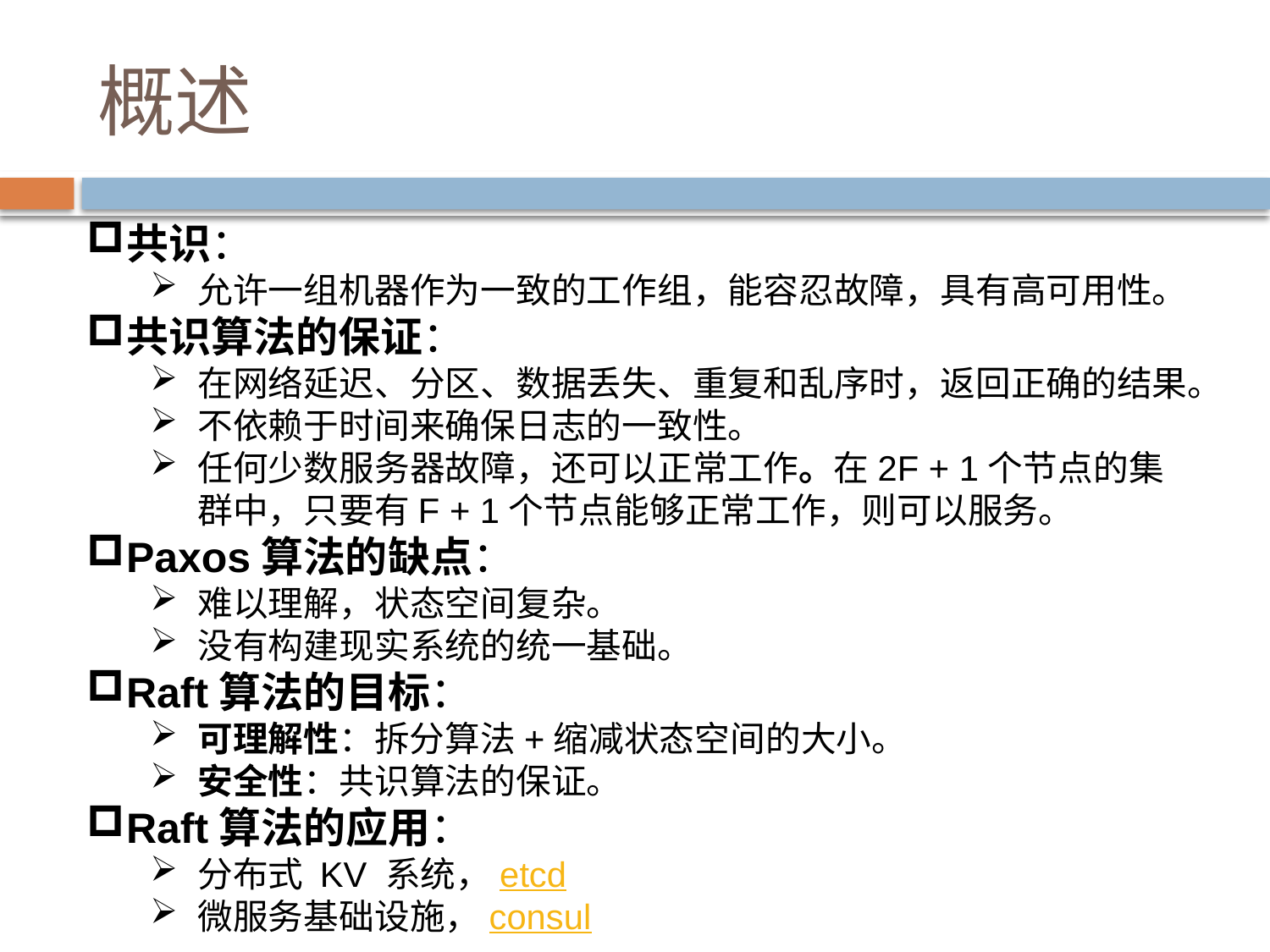

# 概述
3
共识：
允许一组机器作为一致的工作组，能容忍故障，具有高可用性。
共识算法的保证：
在网络延迟、分区、数据丢失、重复和乱序时，返回正确的结果。
不依赖于时间来确保日志的一致性。
任何少数服务器故障，还可以正常工作。在2F + 1个节点的集群中，只要有F + 1个节点能够正常工作，则可以服务。
Paxos算法的缺点：
难以理解，状态空间复杂。
没有构建现实系统的统一基础。
Raft算法的目标：
可理解性：拆分算法+缩减状态空间的大小。
安全性：共识算法的保证。
Raft算法的应用：
分布式 KV 系统，etcd
微服务基础设施，consul